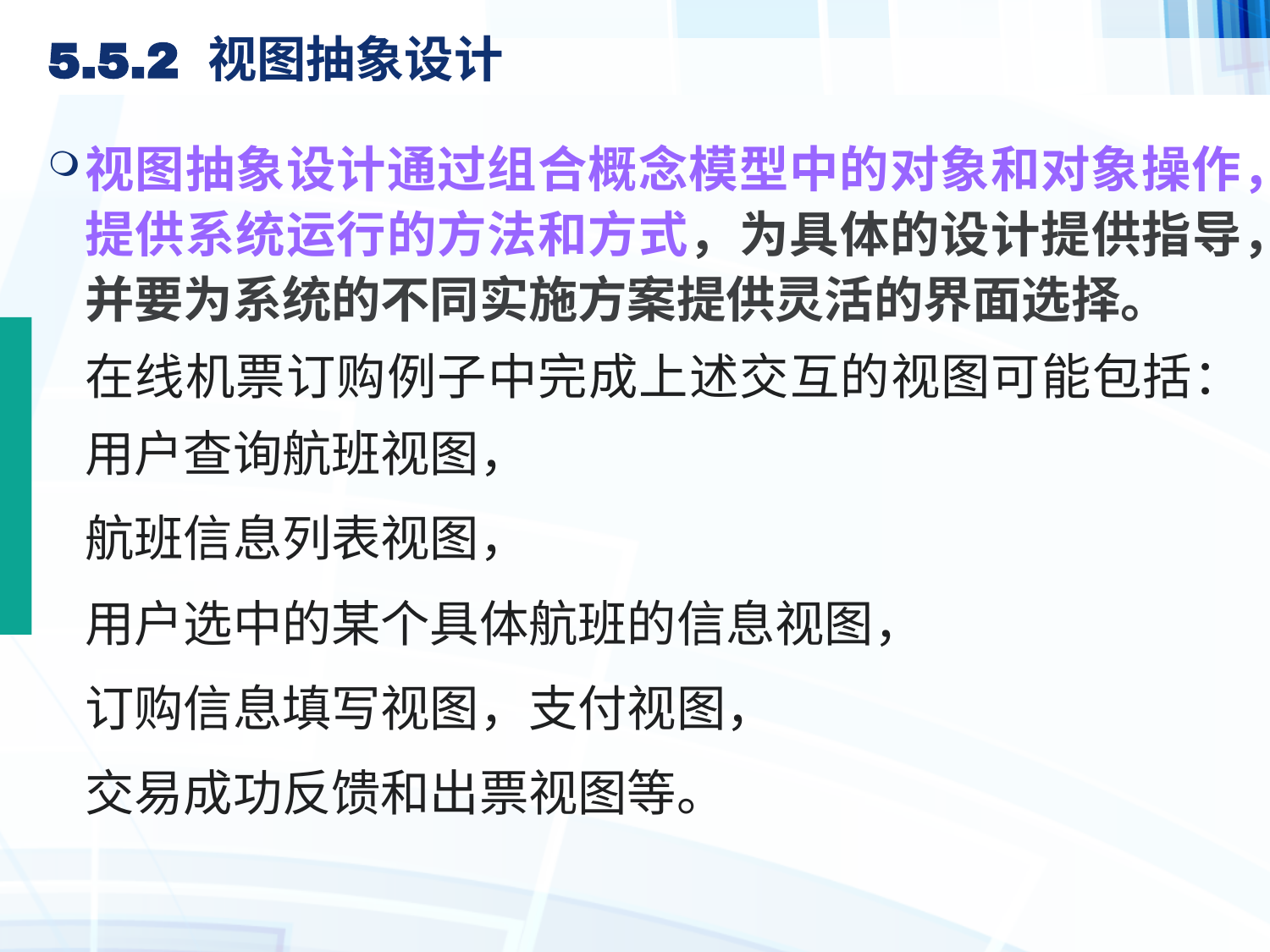

# 5.5.2 视图抽象设计
视图抽象设计通过组合概念模型中的对象和对象操作，提供系统运行的方法和方式，为具体的设计提供指导，并要为系统的不同实施方案提供灵活的界面选择。
在线机票订购例子中完成上述交互的视图可能包括：用户查询航班视图，
航班信息列表视图，
用户选中的某个具体航班的信息视图，
订购信息填写视图，支付视图，
交易成功反馈和出票视图等。